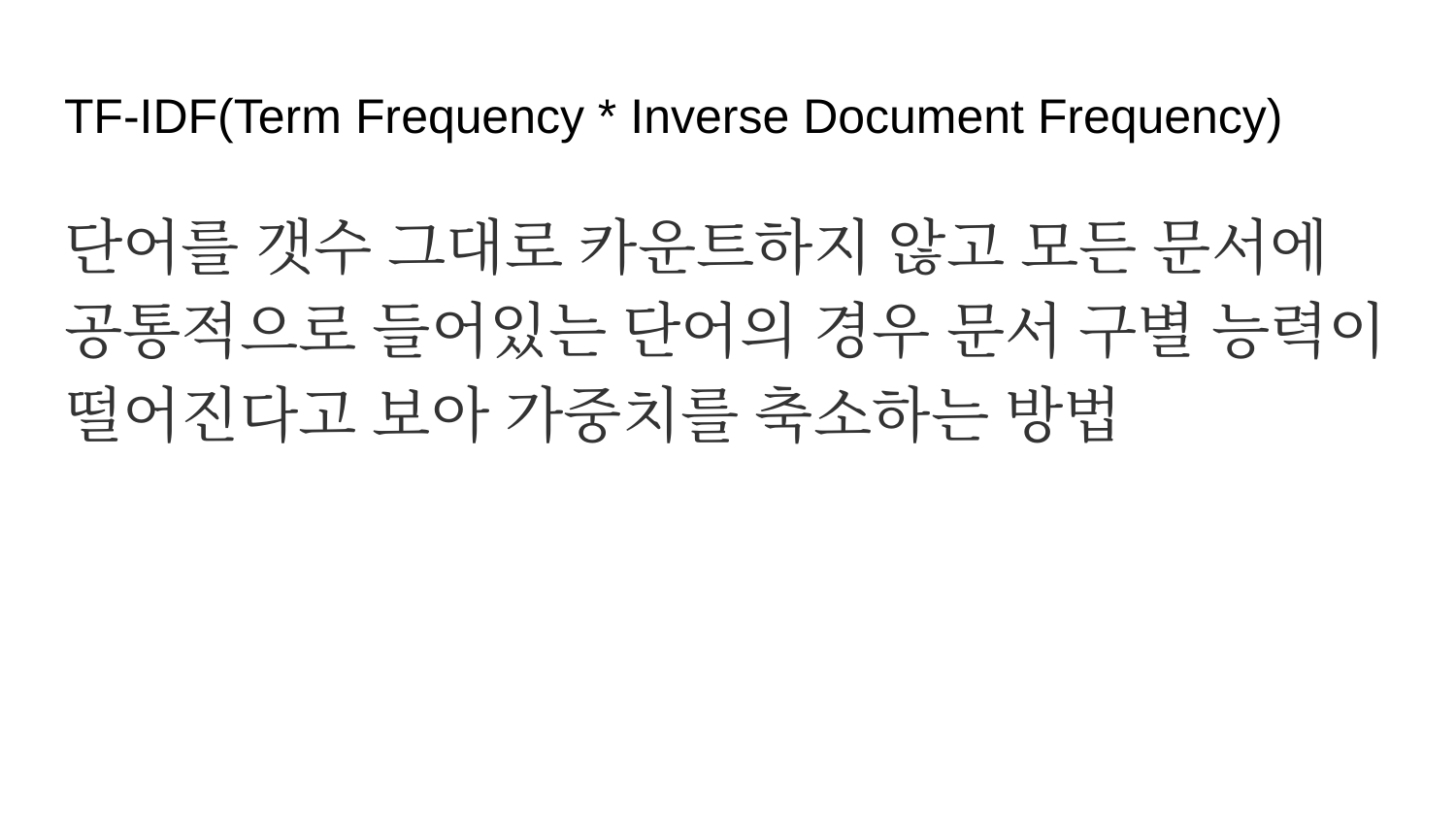

# TF-IDF(Term Frequency * Inverse Document Frequency)
단어를 갯수 그대로 카운트하지 않고 모든 문서에 공통적으로 들어있는 단어의 경우 문서 구별 능력이 떨어진다고 보아 가중치를 축소하는 방법